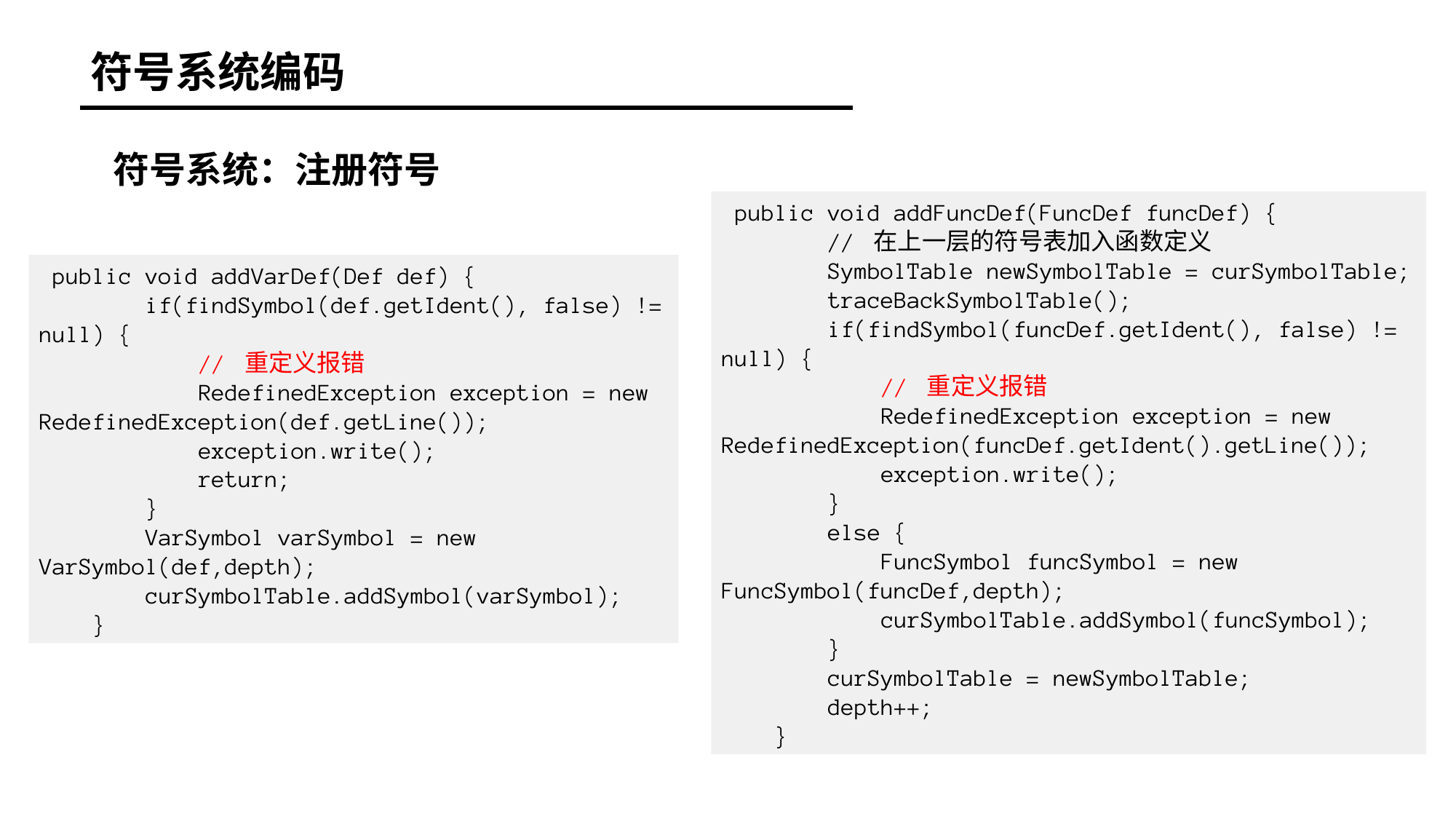

符号系统编码
符号系统：注册符号
 public void addFuncDef(FuncDef funcDef) {
        // 在上一层的符号表加入函数定义
        SymbolTable newSymbolTable = curSymbolTable;
        traceBackSymbolTable();
        if(findSymbol(funcDef.getIdent(), false) != null) {
            // 重定义报错
            RedefinedException exception = new RedefinedException(funcDef.getIdent().getLine());
            exception.write();
        }
        else {
            FuncSymbol funcSymbol = new FuncSymbol(funcDef,depth);
            curSymbolTable.addSymbol(funcSymbol);
        }
        curSymbolTable = newSymbolTable;
        depth++;
    }
 public void addVarDef(Def def) {
        if(findSymbol(def.getIdent(), false) != null) {
            // 重定义报错
            RedefinedException exception = new RedefinedException(def.getLine());
            exception.write();
            return;
        }
        VarSymbol varSymbol = new VarSymbol(def,depth);
        curSymbolTable.addSymbol(varSymbol);
    }